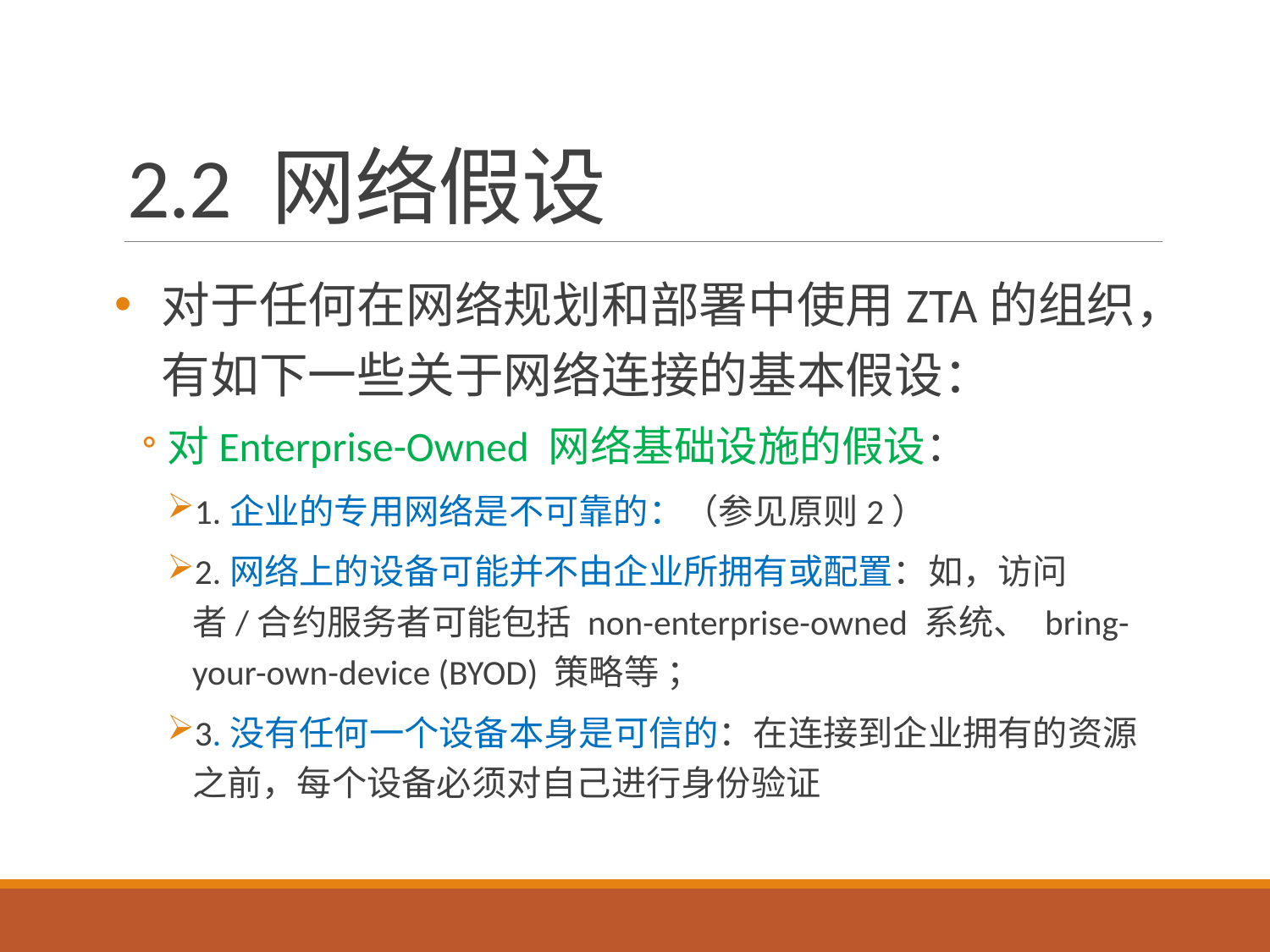

# 2.2 网络假设
对于任何在网络规划和部署中使用ZTA的组织，有如下一些关于网络连接的基本假设：
对Enterprise-Owned 网络基础设施的假设：
1.企业的专用网络是不可靠的：（参见原则2）
2.网络上的设备可能并不由企业所拥有或配置：如，访问者/合约服务者可能包括 non-enterprise-owned 系统、 bring-your-own-device (BYOD) 策略等 ；
3.没有任何一个设备本身是可信的：在连接到企业拥有的资源之前，每个设备必须对自己进行身份验证
61